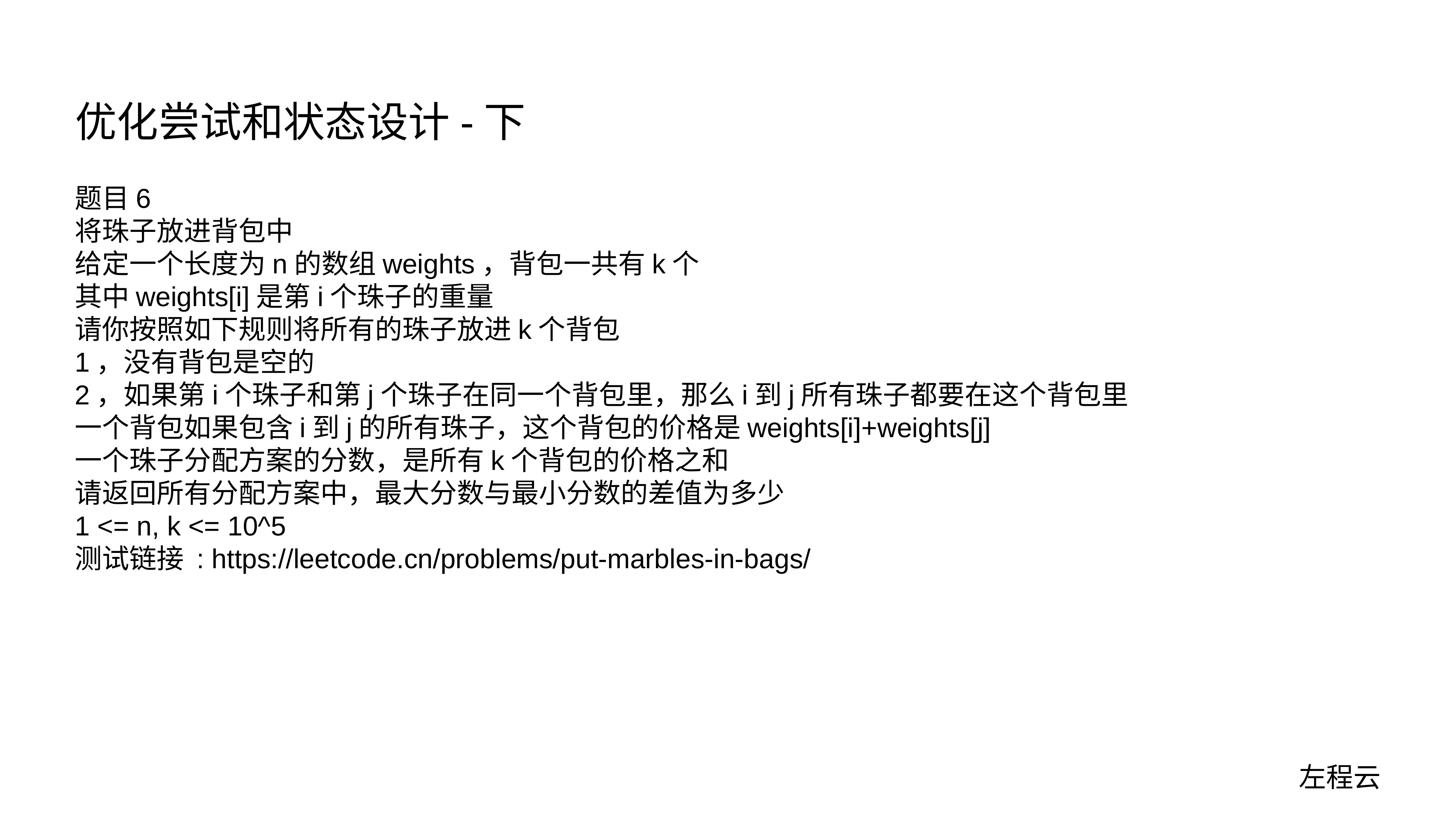

# 优化尝试和状态设计-下
题目6
将珠子放进背包中
给定一个长度为n的数组weights，背包一共有k个
其中weights[i]是第i个珠子的重量
请你按照如下规则将所有的珠子放进k个背包
1，没有背包是空的
2，如果第i个珠子和第j个珠子在同一个背包里，那么i到j所有珠子都要在这个背包里
一个背包如果包含i到j的所有珠子，这个背包的价格是weights[i]+weights[j]
一个珠子分配方案的分数，是所有k个背包的价格之和
请返回所有分配方案中，最大分数与最小分数的差值为多少
1 <= n, k <= 10^5
测试链接 : https://leetcode.cn/problems/put-marbles-in-bags/
左程云